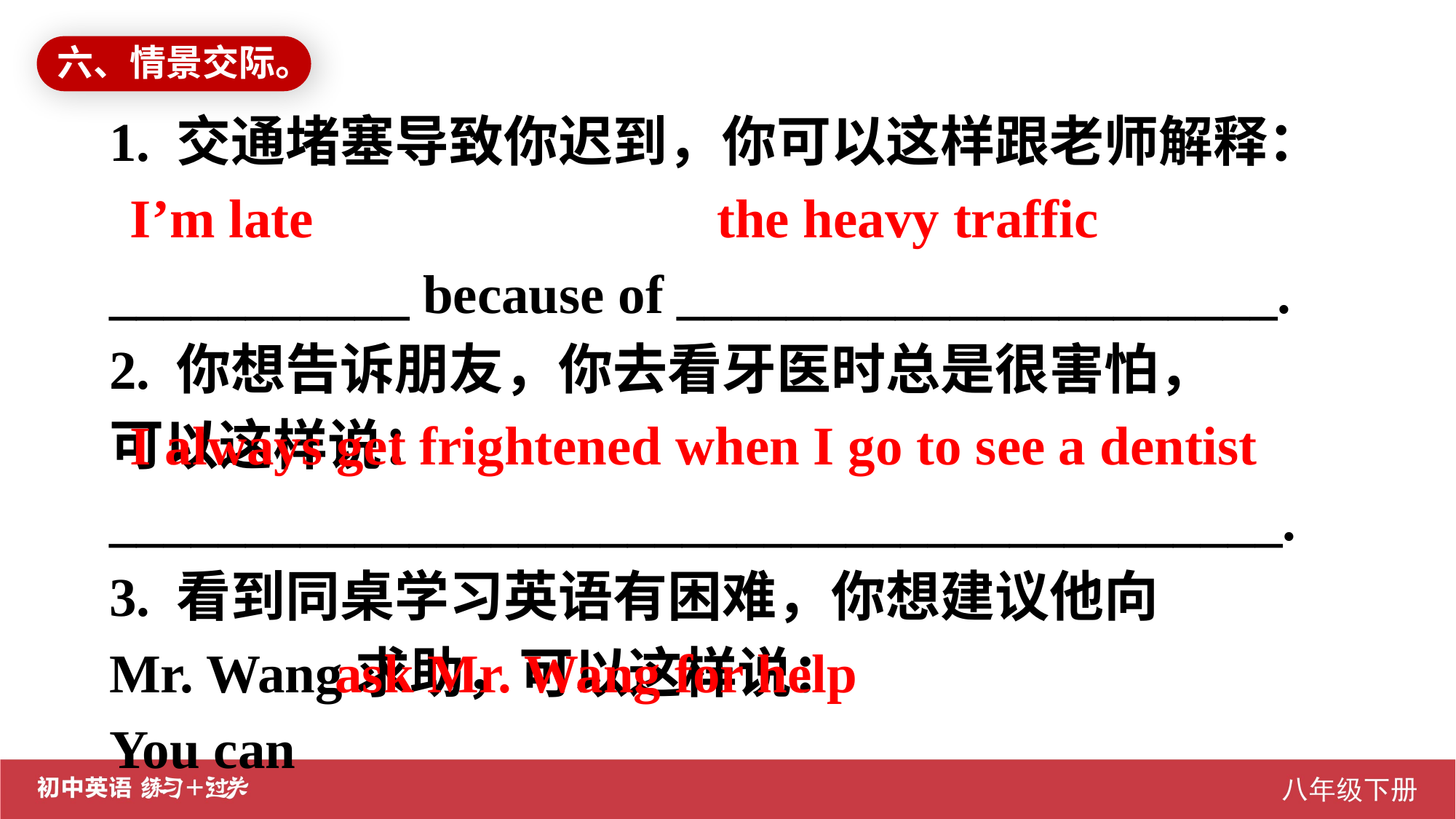

六、情景交际。

1. 交通堵塞导致你迟到，你可以这样跟老师解释：
___________ because of ______________________.
2. 你想告诉朋友，你去看牙医时总是很害怕，
可以这样说：
___________________________________________.
3. 看到同桌学习英语有困难，你想建议他向
Mr. Wang求助，可以这样说：
You can ____________________________________.

I’m late  			           the heavy traffic

I always get frightened when I go to see a dentist

               ask Mr. Wang for help